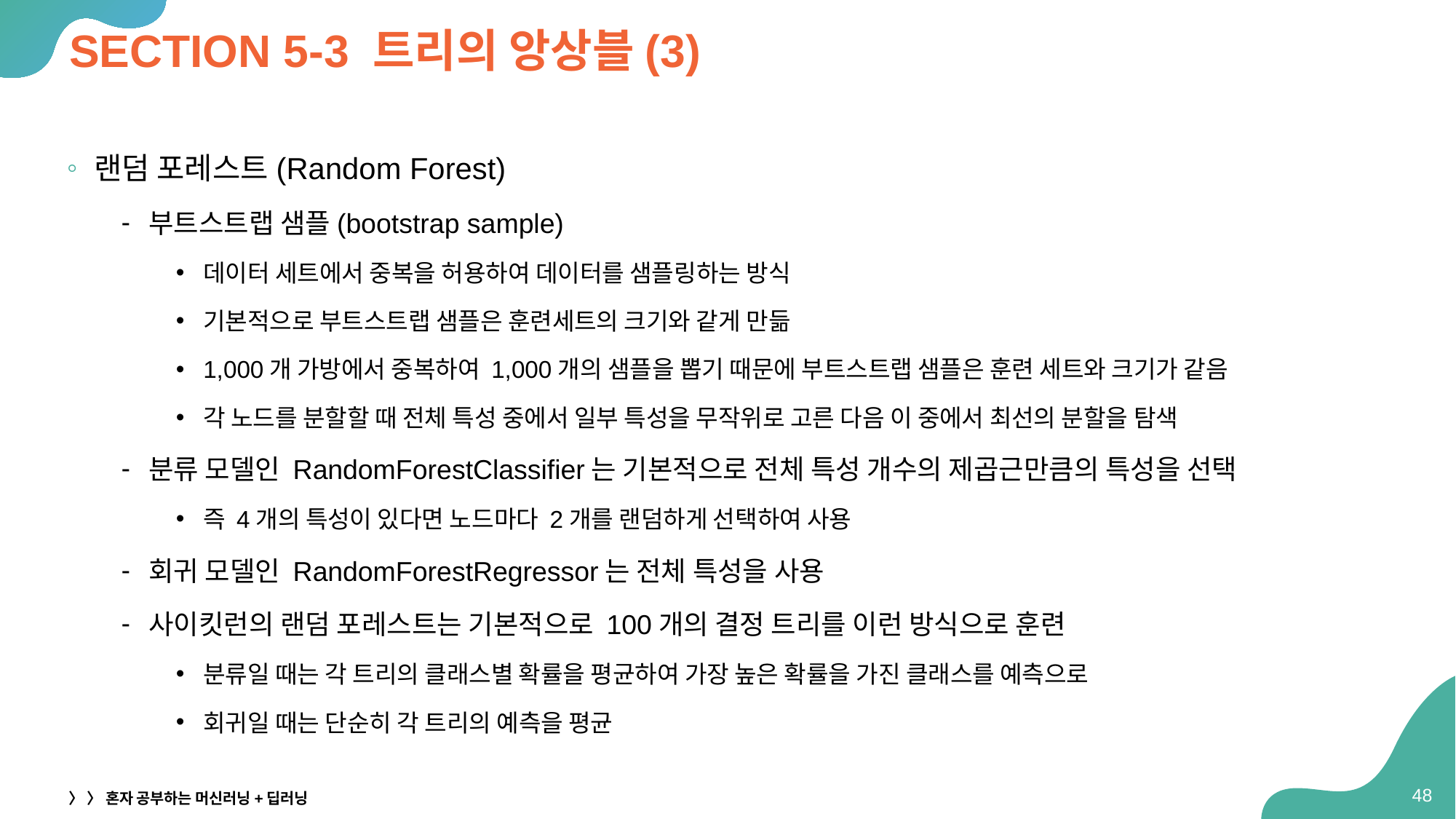

# SECTION 5-3 트리의 앙상블(3)
랜덤 포레스트(Random Forest)
부트스트랩 샘플(bootstrap sample)
데이터 세트에서 중복을 허용하여 데이터를 샘플링하는 방식
기본적으로 부트스트랩 샘플은 훈련세트의 크기와 같게 만듦
1,000개 가방에서 중복하여 1,000개의 샘플을 뽑기 때문에 부트스트랩 샘플은 훈련 세트와 크기가 같음
각 노드를 분할할 때 전체 특성 중에서 일부 특성을 무작위로 고른 다음 이 중에서 최선의 분할을 탐색
분류 모델인 RandomForestClassifier는 기본적으로 전체 특성 개수의 제곱근만큼의 특성을 선택
즉 4개의 특성이 있다면 노드마다 2개를 랜덤하게 선택하여 사용
회귀 모델인 RandomForestRegressor는 전체 특성을 사용
사이킷런의 랜덤 포레스트는 기본적으로 100개의 결정 트리를 이런 방식으로 훈련
분류일 때는 각 트리의 클래스별 확률을 평균하여 가장 높은 확률을 가진 클래스를 예측으로
회귀일 때는 단순히 각 트리의 예측을 평균

48
〉 〉 혼자 공부하는 머신러닝+딥러닝